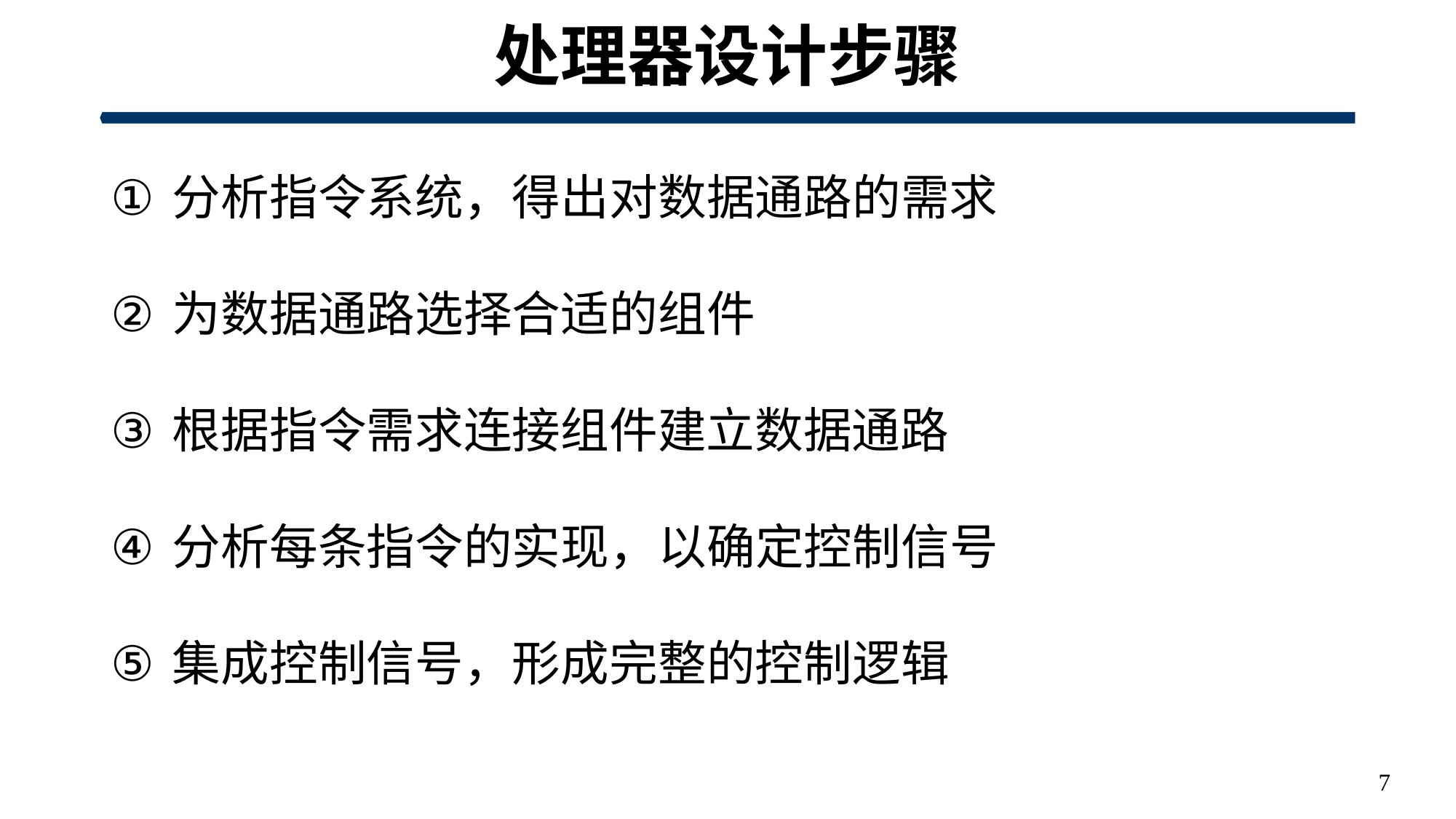

# 处理器设计步骤
分析指令系统，得出对数据通路的需求
为数据通路选择合适的组件
根据指令需求连接组件建立数据通路
分析每条指令的实现，以确定控制信号
集成控制信号，形成完整的控制逻辑
7